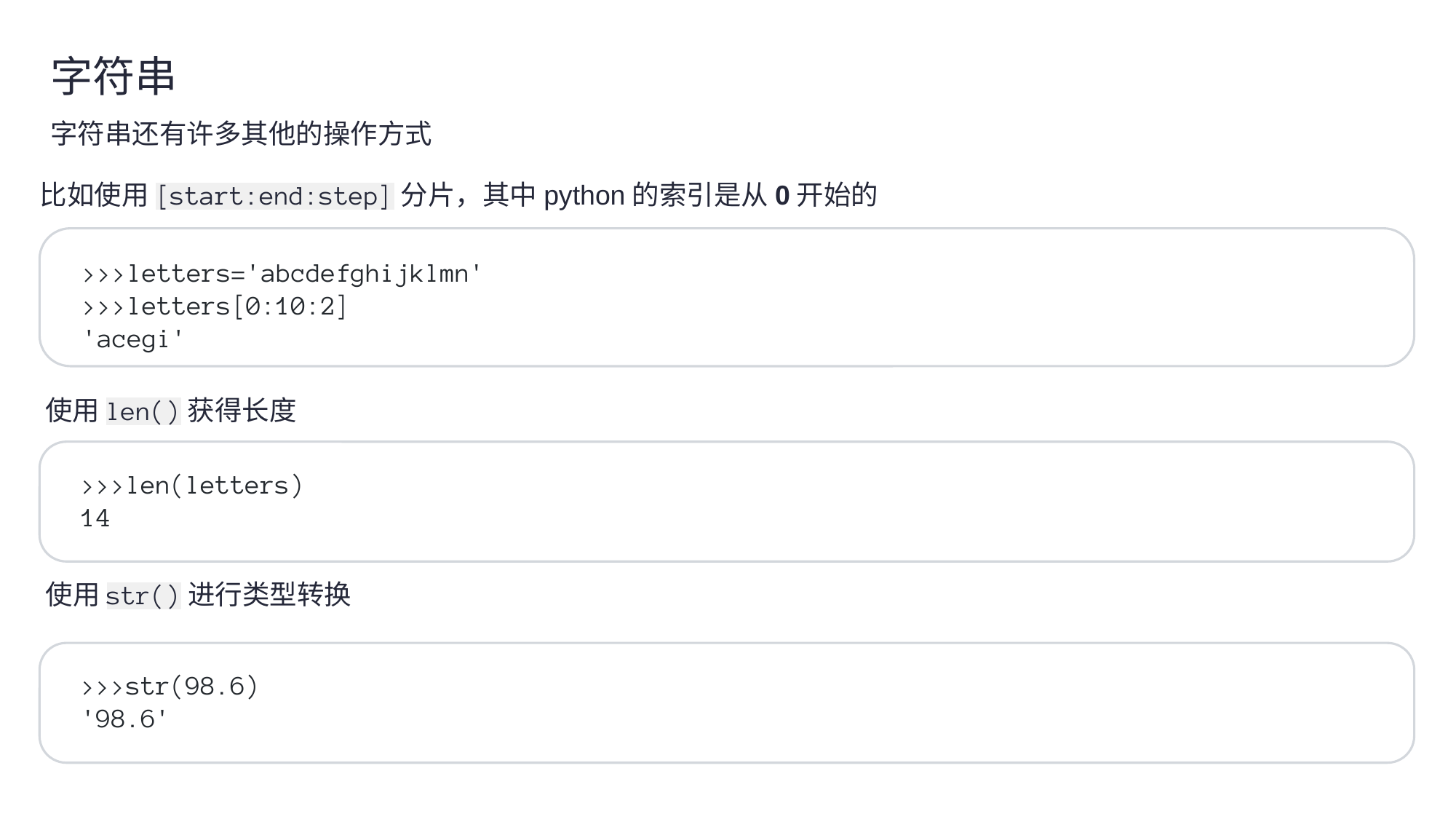

字符串
字符串还有许多其他的操作方式
比如使用[start:end:step]分片，其中python的索引是从0开始的
>>>letters='abcdefghijklmn'
>>>letters[0:10:2]
'acegi'
使用len()获得长度
>>>len(letters)
14
使用str()进行类型转换
>>>str(98.6)
'98.6'